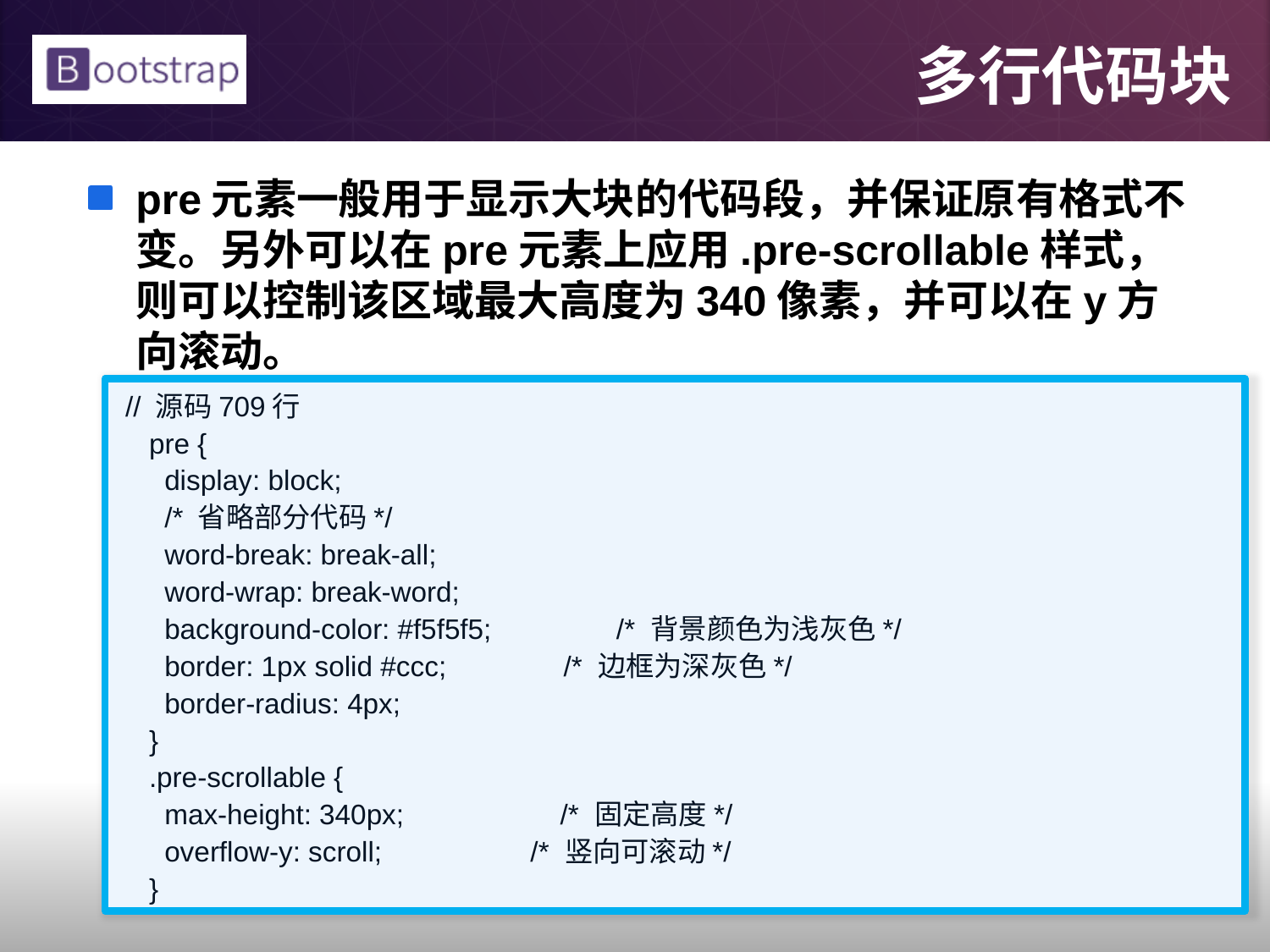

# 多行代码块
pre元素一般用于显示大块的代码段，并保证原有格式不变。另外可以在pre元素上应用.pre-scrollable样式，则可以控制该区域最大高度为340像素，并可以在y方向滚动。
 // 源码709行
    pre {
      display: block;
      /* 省略部分代码*/
      word-break: break-all;
      word-wrap: break-word;
      background-color: #f5f5f5;                /* 背景颜色为浅灰色*/
      border: 1px solid #ccc;               /* 边框为深灰色*/
      border-radius: 4px;
    }
    .pre-scrollable {
      max-height: 340px;                    /* 固定高度*/
      overflow-y: scroll;                   /* 竖向可滚动*/
    }